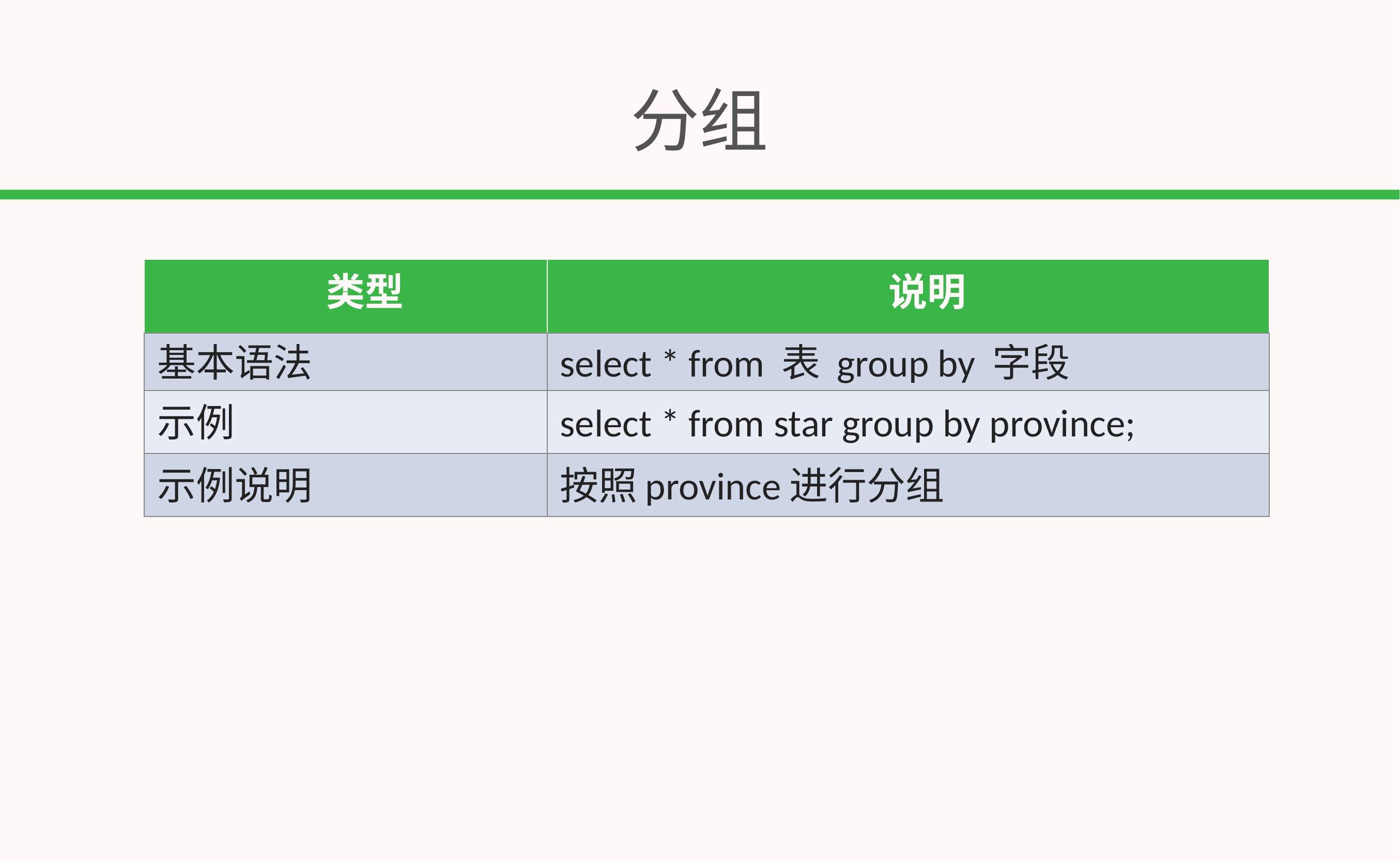

# 分组
| 类型 | 说明 |
| --- | --- |
| 基本语法 | select \* from 表 group by 字段 |
| 示例 | select \* from star group by province; |
| 示例说明 | 按照province进行分组 |